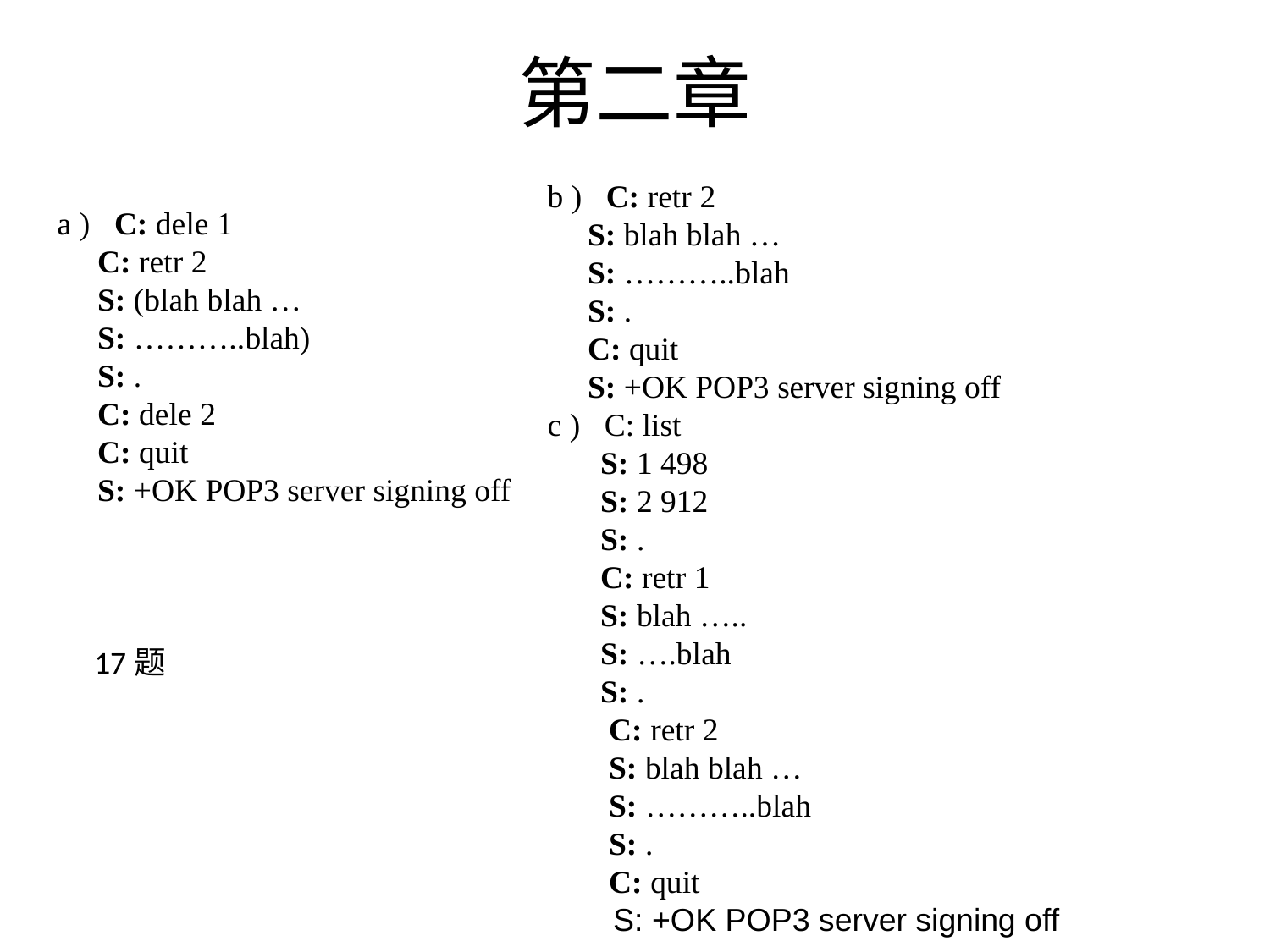

# 第二章
b )   C: retr 2
     S: blah blah …
     S: ………..blah
     S: .
     C: quit
     S: +OK POP3 server signing off
c )   C: list
S: 1 498
S: 2 912
S: .
C: retr 1
S: blah …..
S: ….blah
S: .
     C: retr 2
     S: blah blah …
     S: ………..blah
     S: .
     C: quit
     S: +OK POP3 server signing off
a )   C: dele 1
     C: retr 2
     S: (blah blah …
     S: ………..blah)
     S: .
     C: dele 2
     C: quit
     S: +OK POP3 server signing off
17题